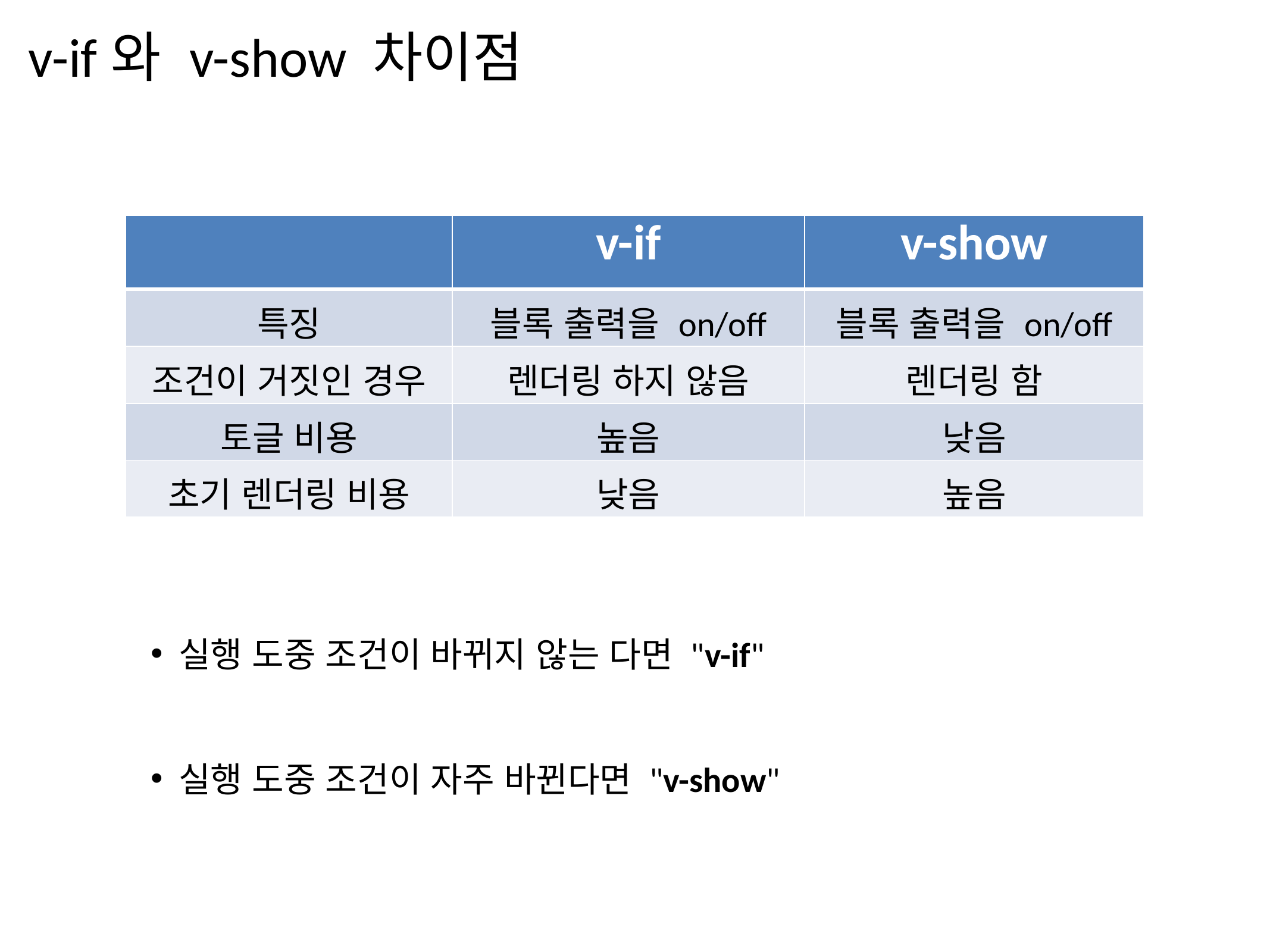

v-if와 v-show 차이점
|  | v-if | v-show |
| --- | --- | --- |
| 특징 | 블록 출력을 on/off | 블록 출력을 on/off |
| 조건이 거짓인 경우 | 렌더링 하지 않음 | 렌더링 함 |
| 토글 비용 | 높음 | 낮음 |
| 초기 렌더링 비용 | 낮음 | 높음 |
실행 도중 조건이 바뀌지 않는 다면 "v-if"

실행 도중 조건이 자주 바뀐다면 "v-show"
²018.0².²0